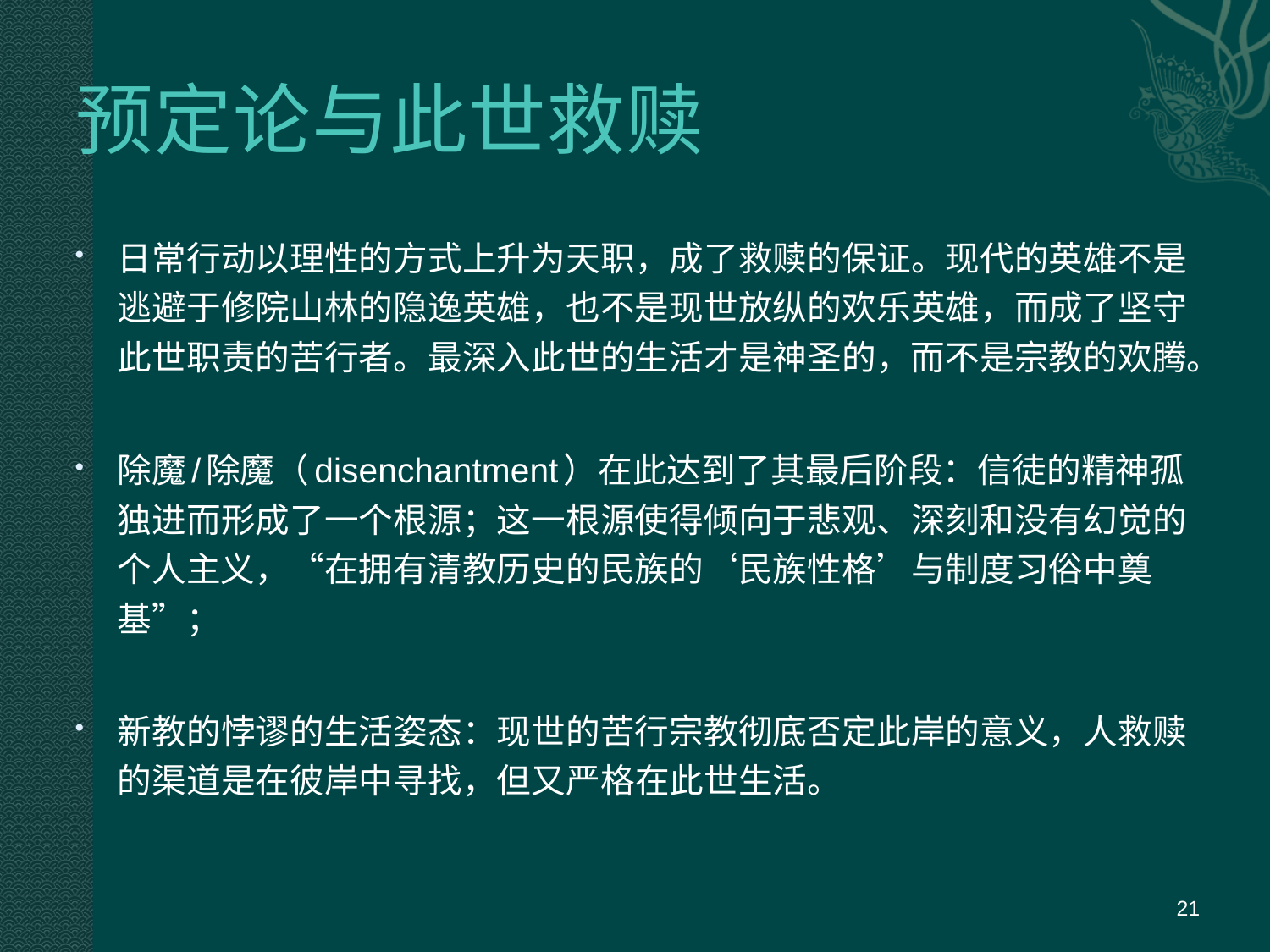

# 预定论与此世救赎
日常行动以理性的方式上升为天职，成了救赎的保证。现代的英雄不是逃避于修院山林的隐逸英雄，也不是现世放纵的欢乐英雄，而成了坚守此世职责的苦行者。最深入此世的生活才是神圣的，而不是宗教的欢腾。

除魔/除魔（disenchantment）在此达到了其最后阶段：信徒的精神孤独进而形成了一个根源；这一根源使得倾向于悲观、深刻和没有幻觉的个人主义，“在拥有清教历史的民族的‘民族性格’与制度习俗中奠基”；

新教的悖谬的生活姿态：现世的苦行宗教彻底否定此岸的意义，人救赎的渠道是在彼岸中寻找，但又严格在此世生活。

21